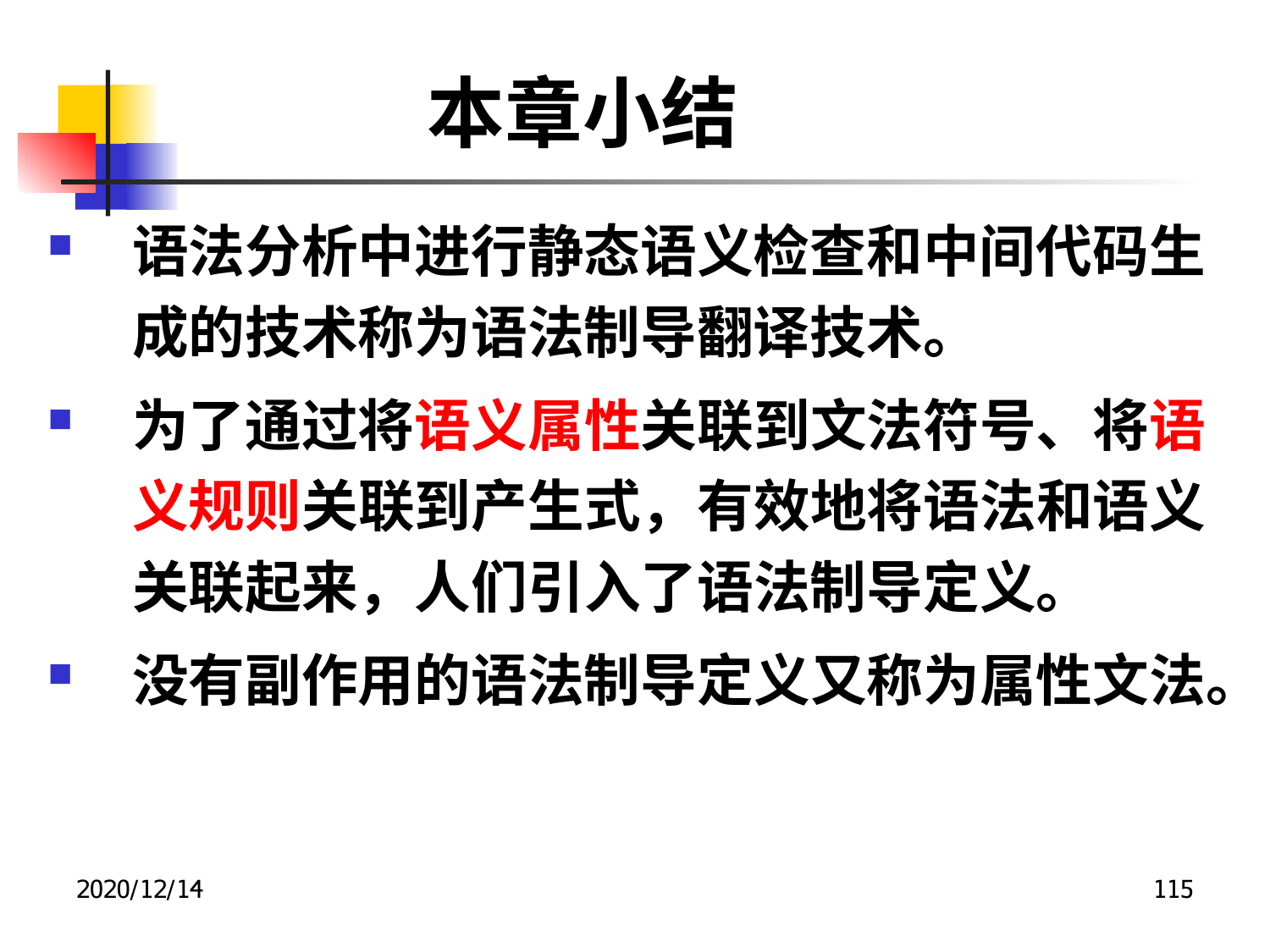

本章小结
语法分析中进行静态语义检查和中间代码生成的技术称为语法制导翻译技术。
为了通过将语义属性关联到文法符号、将语义规则关联到产生式，有效地将语法和语义关联起来，人们引入了语法制导定义。
没有副作用的语法制导定义又称为属性文法。
2020/12/14
115